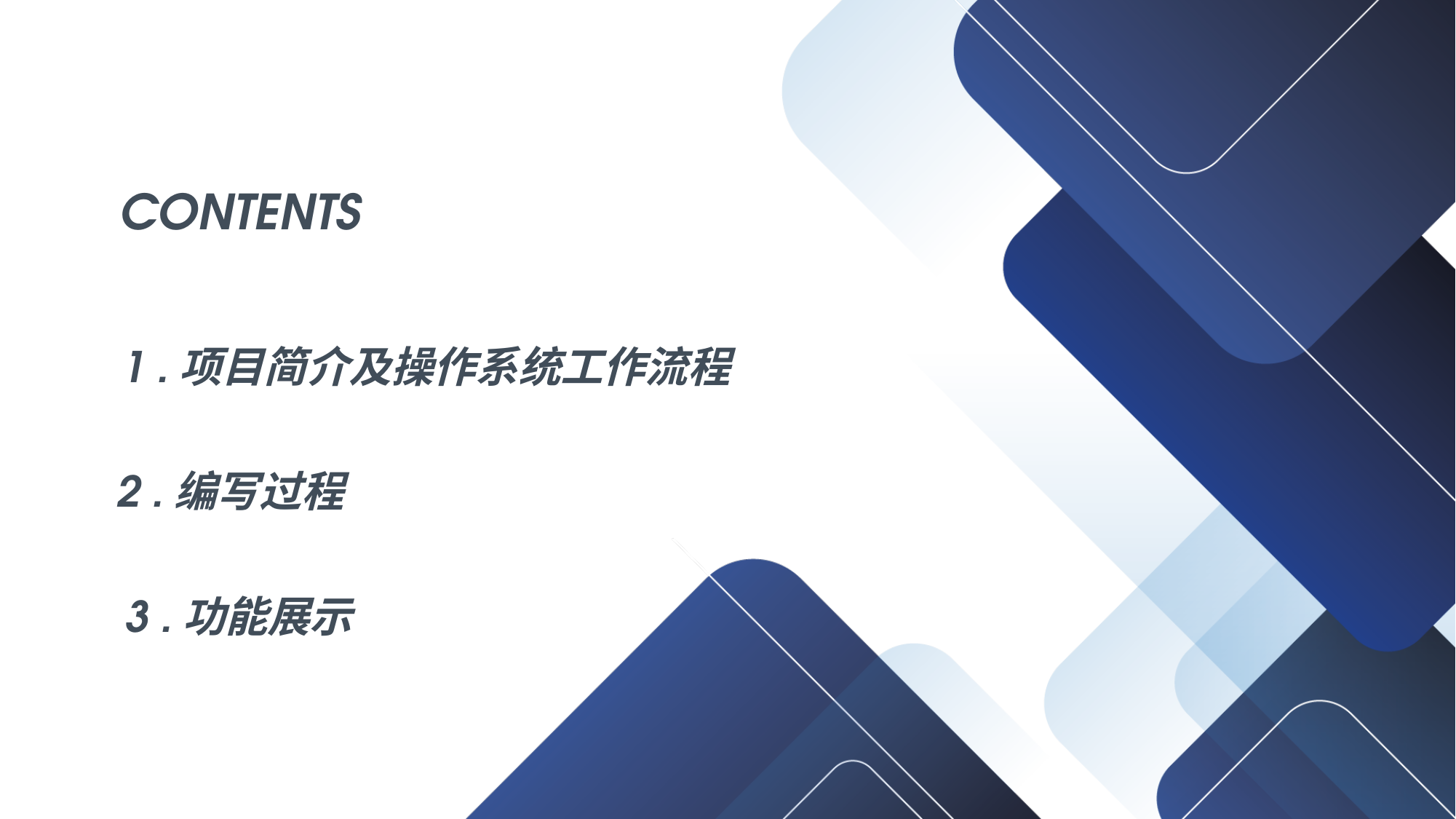

CONTENTS
1 .项目简介及操作系统工作流程
2 .编写过程
3 .功能展示